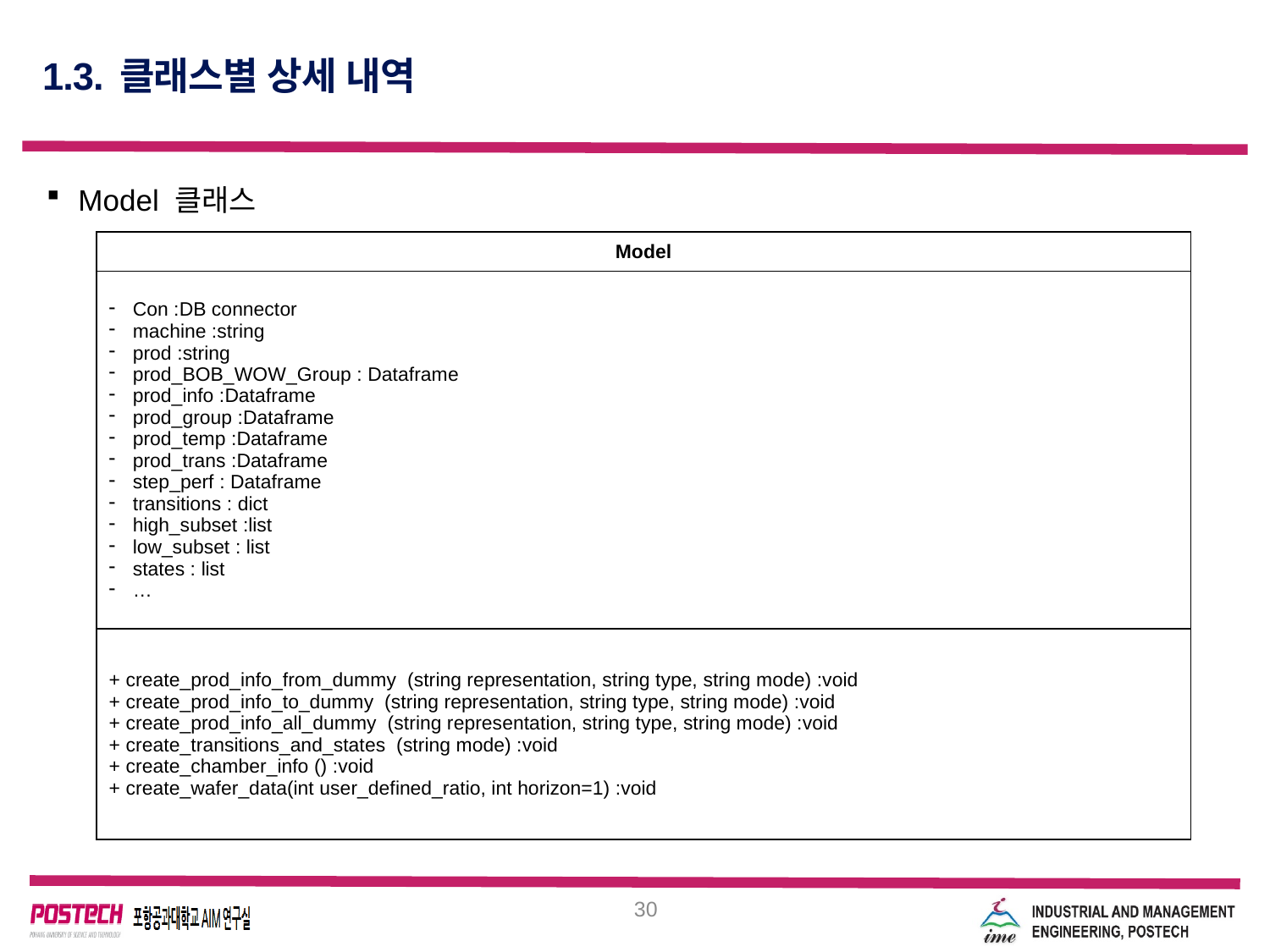

# 1.3. 클래스별 상세 내역
Model 클래스

| Model |
| --- |
| Con :DB connector machine :string prod :string prod\_BOB\_WOW\_Group : Dataframe prod\_info :Dataframe prod\_group :Dataframe prod\_temp :Dataframe prod\_trans :Dataframe step\_perf : Dataframe transitions : dict high\_subset :list low\_subset : list states : list … |
| + create\_prod\_info\_from\_dummy (string representation, string type, string mode) :void + create\_prod\_info\_to\_dummy (string representation, string type, string mode) :void + create\_prod\_info\_all\_dummy (string representation, string type, string mode) :void + create\_transitions\_and\_states (string mode) :void + create\_chamber\_info () :void + create\_wafer\_data(int user\_defined\_ratio, int horizon=1) :void |
30